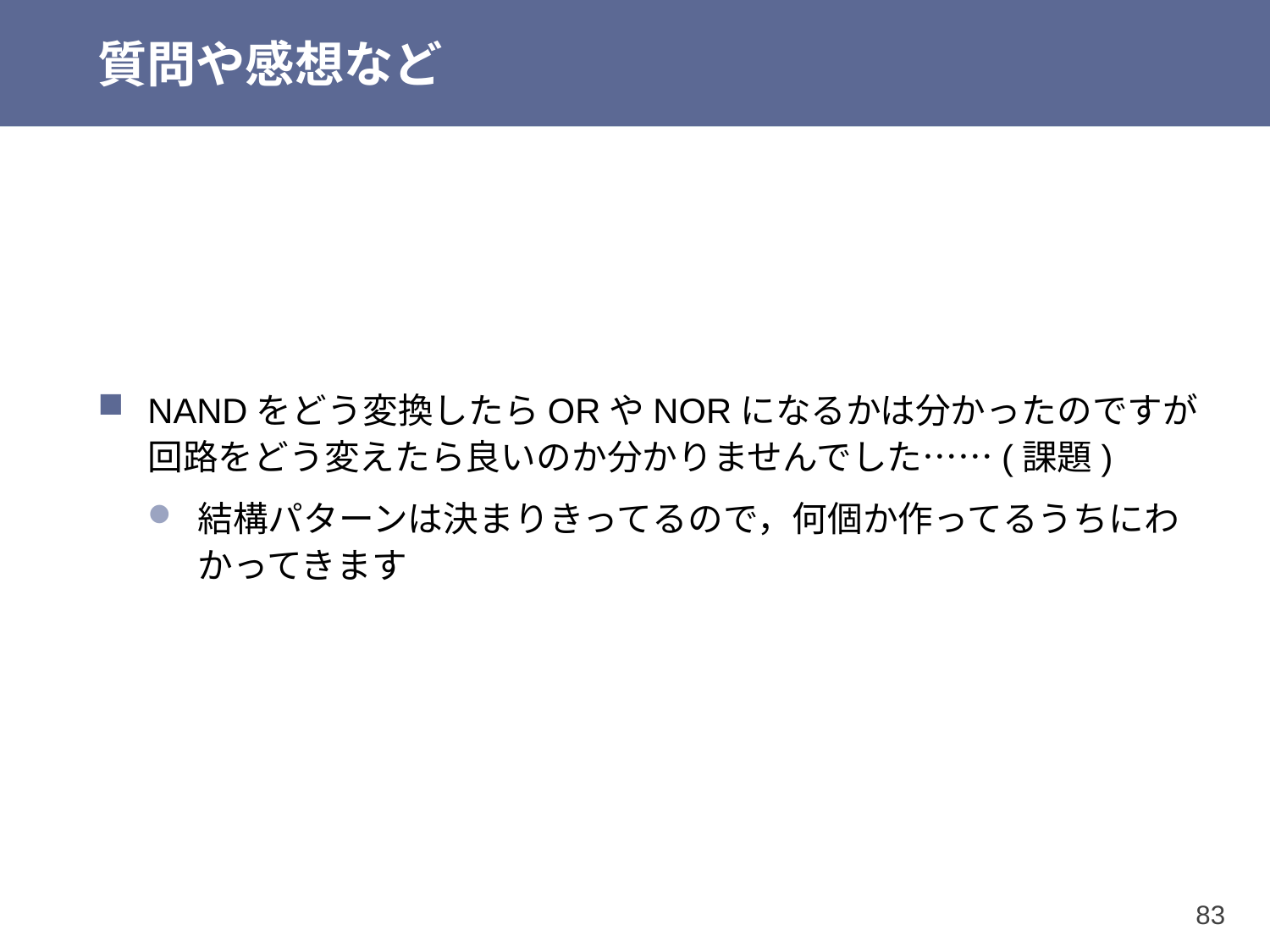

# 質問や感想など
NANDをどう変換したらORやNORになるかは分かったのですが回路をどう変えたら良いのか分かりませんでした……(課題)
結構パターンは決まりきってるので，何個か作ってるうちにわかってきます